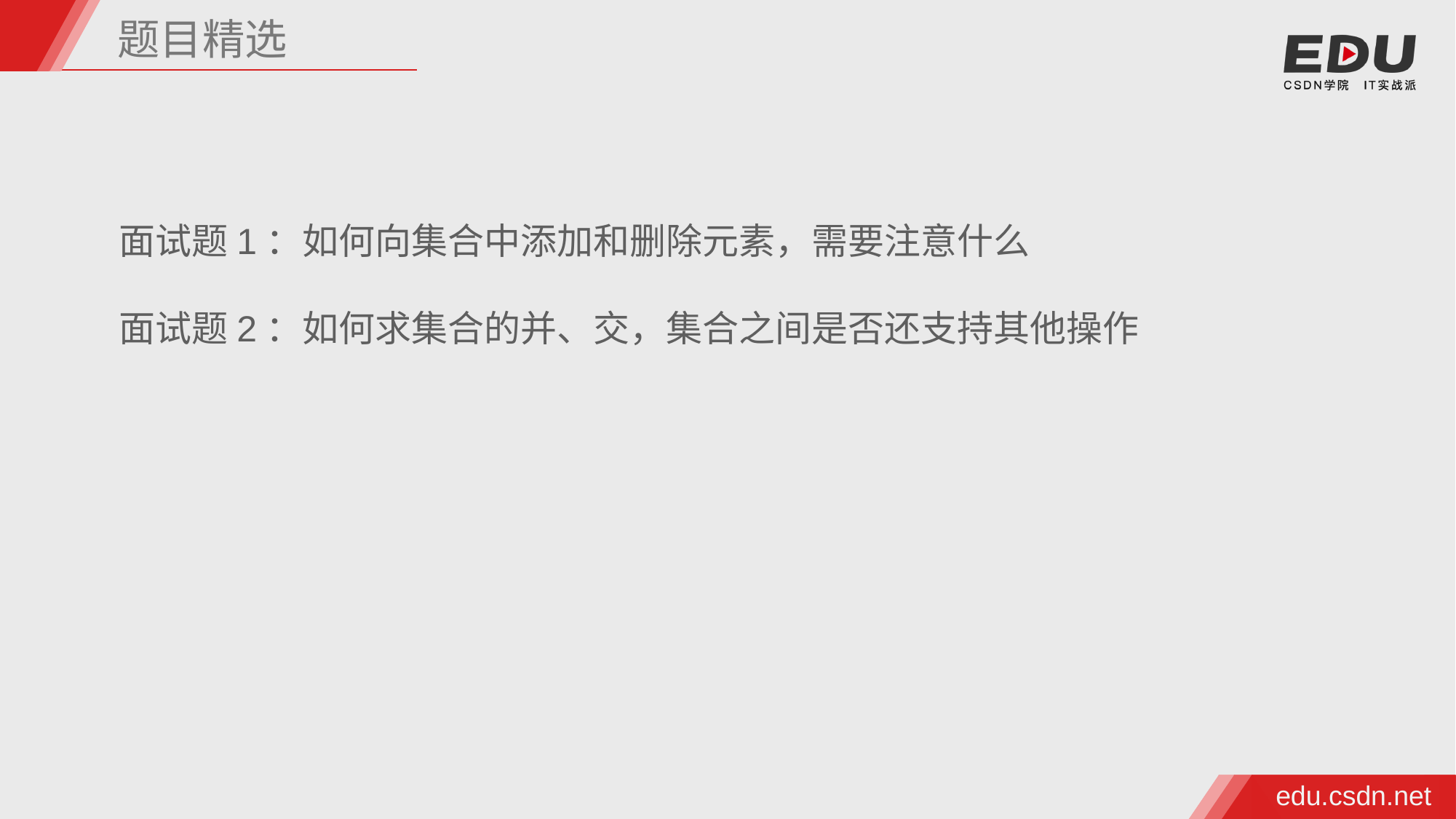

题目精选
面试题1：如何向集合中添加和删除元素，需要注意什么
面试题2：如何求集合的并、交，集合之间是否还支持其他操作
edu.csdn.net